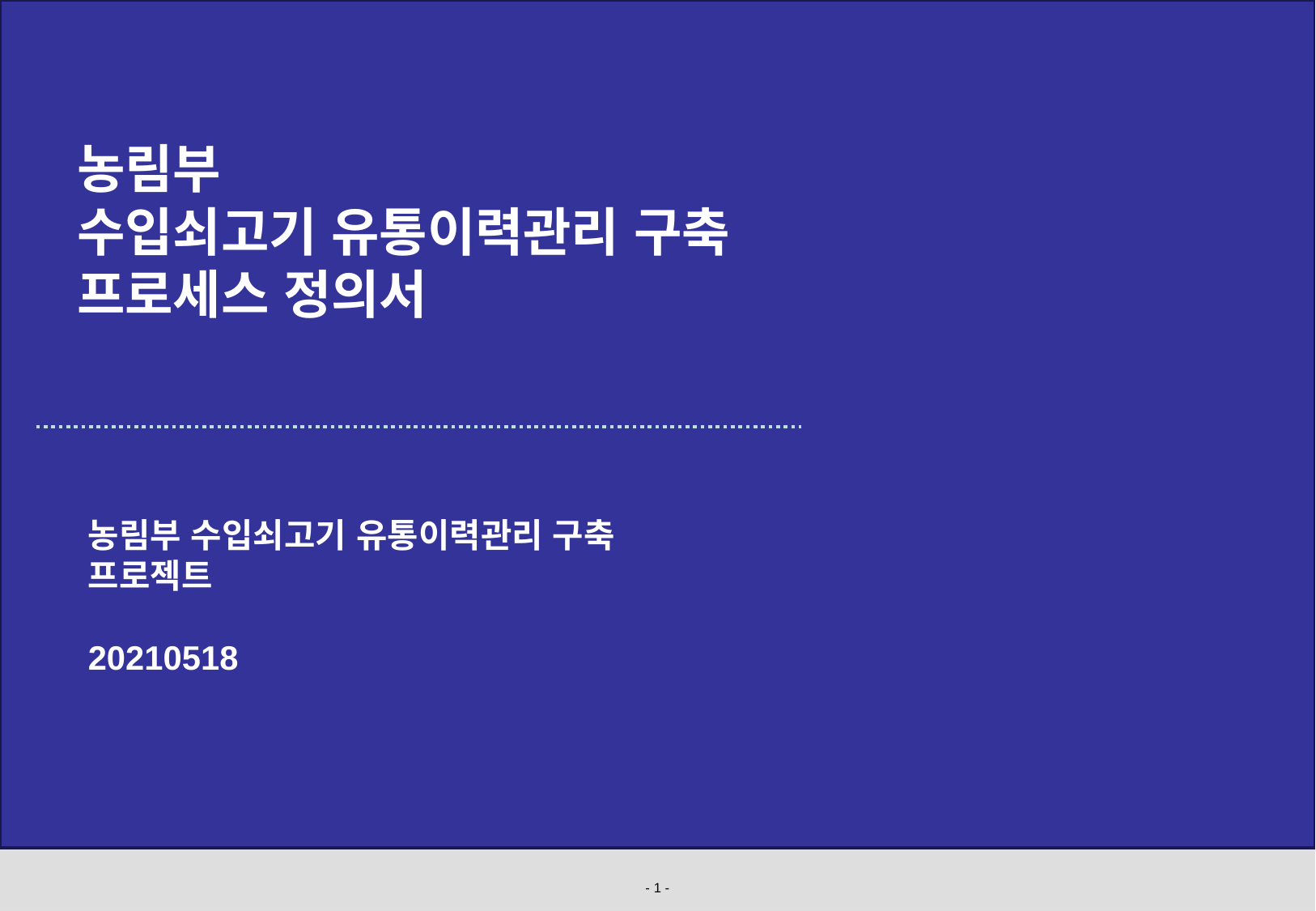

농림부
수입쇠고기 유통이력관리 구축
프로세스 정의서

농림부 수입쇠고기 유통이력관리 구축 프로젝트

20210518